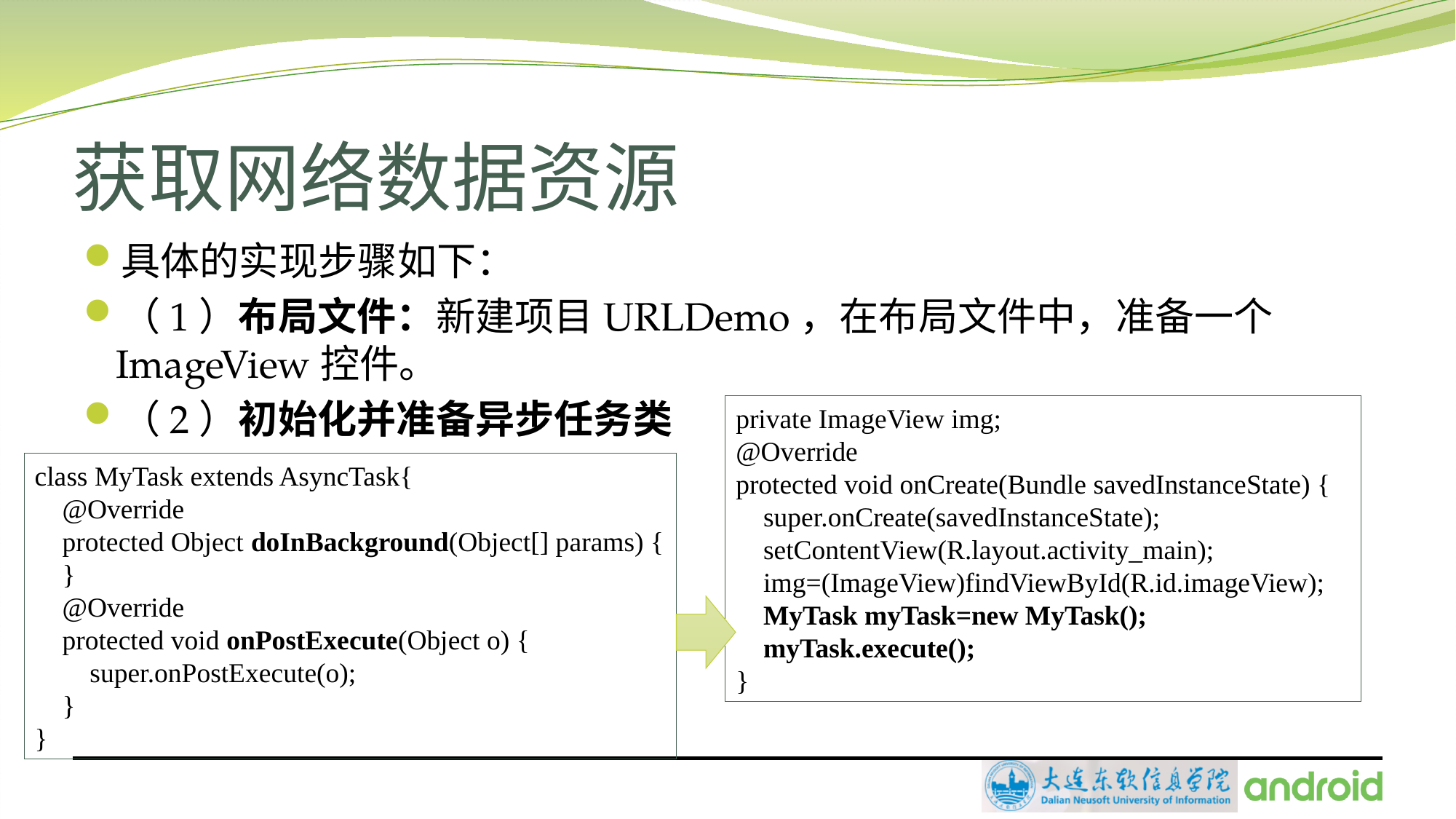

# 获取网络数据资源
具体的实现步骤如下：
（1）布局文件：新建项目URLDemo，在布局文件中，准备一个ImageView控件。
（2）初始化并准备异步任务类
private ImageView img;
@Override
protected void onCreate(Bundle savedInstanceState) {
    super.onCreate(savedInstanceState);
    setContentView(R.layout.activity_main);
    img=(ImageView)findViewById(R.id.imageView);
    MyTask myTask=new MyTask();
    myTask.execute();
}
class MyTask extends AsyncTask{
    @Override
    protected Object doInBackground(Object[] params) {
    }
    @Override
    protected void onPostExecute(Object o) {
        super.onPostExecute(o);
    }
}